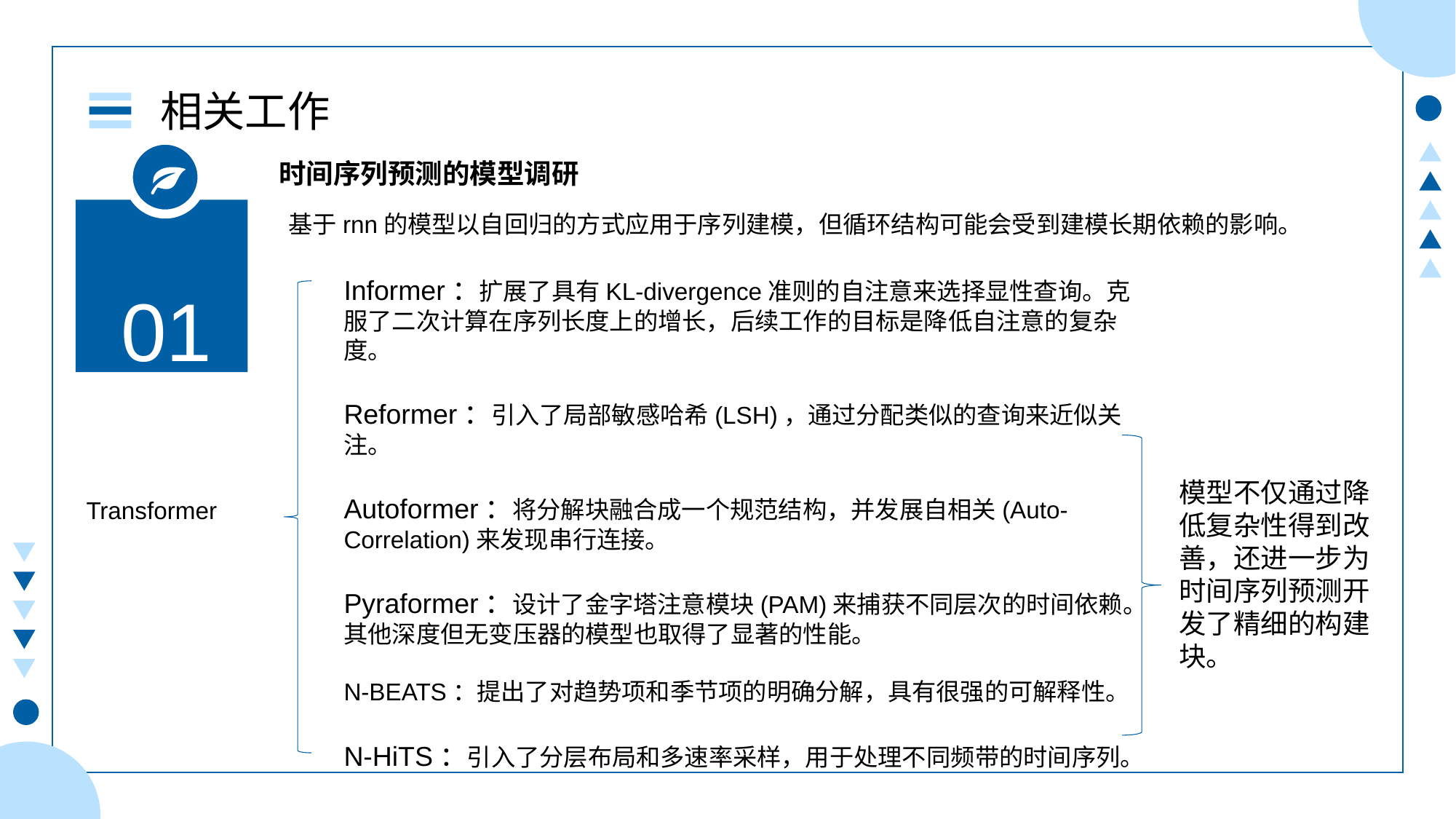

相关工作

01
时间序列预测的模型调研
基于rnn的模型以自回归的方式应用于序列建模，但循环结构可能会受到建模长期依赖的影响。

Informer：扩展了具有KL-divergence准则的自注意来选择显性查询。克服了二次计算在序列长度上的增长，后续工作的目标是降低自注意的复杂度。

Reformer：引入了局部敏感哈希(LSH)，通过分配类似的查询来近似关注。

Autoformer：将分解块融合成一个规范结构，并发展自相关(Auto-Correlation)来发现串行连接。

Pyraformer：设计了金字塔注意模块(PAM)来捕获不同层次的时间依赖。其他深度但无变压器的模型也取得了显著的性能。

N-BEATS：提出了对趋势项和季节项的明确分解，具有很强的可解释性。

N-HiTS：引入了分层布局和多速率采样，用于处理不同频带的时间序列。

模型不仅通过降低复杂性得到改善，还进一步为时间序列预测开发了精细的构建块。
Transformer